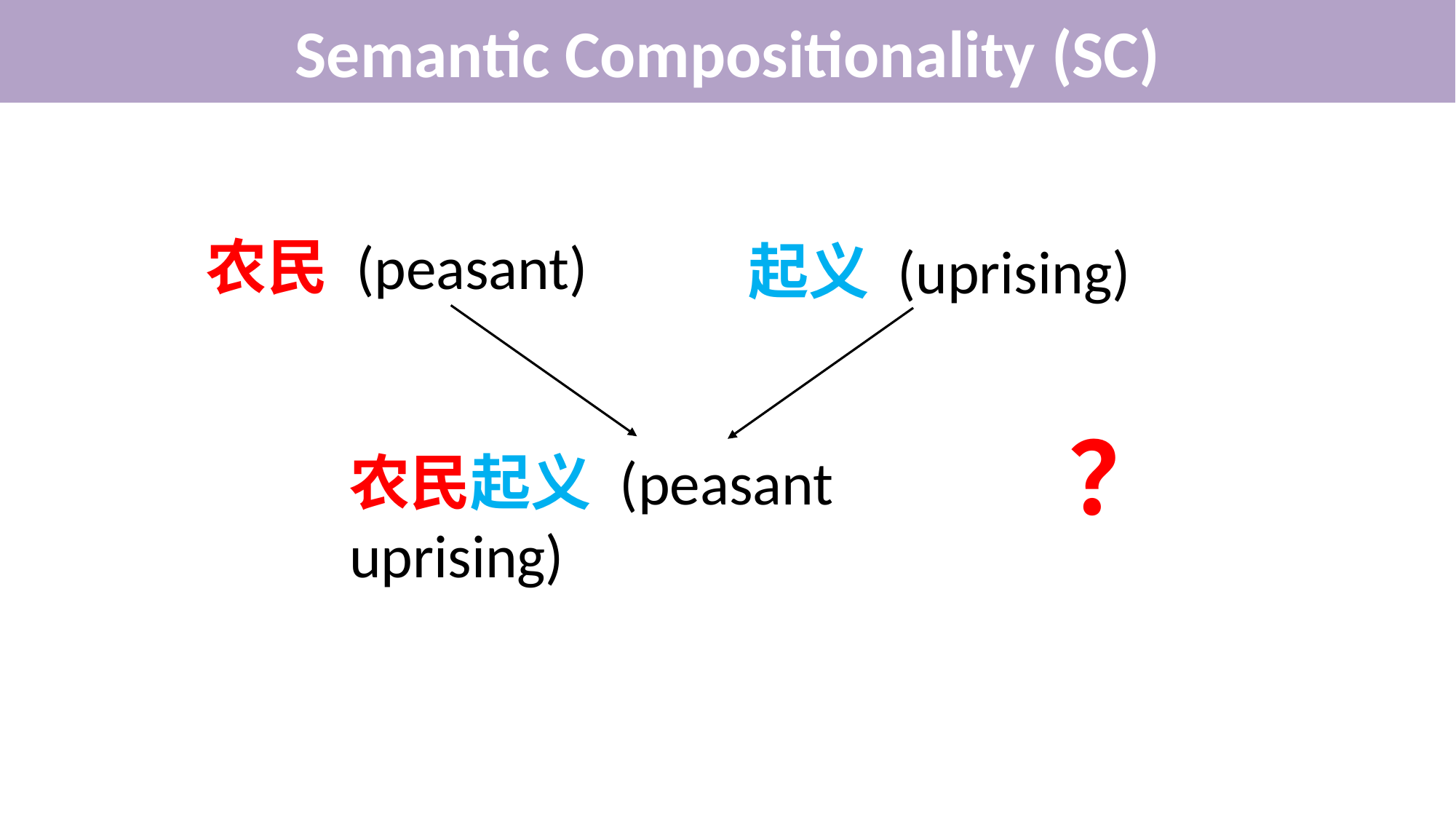

Semantic Compositionality (SC)
农民 (peasant)
起义 (uprising)
？
农民起义 (peasant uprising)